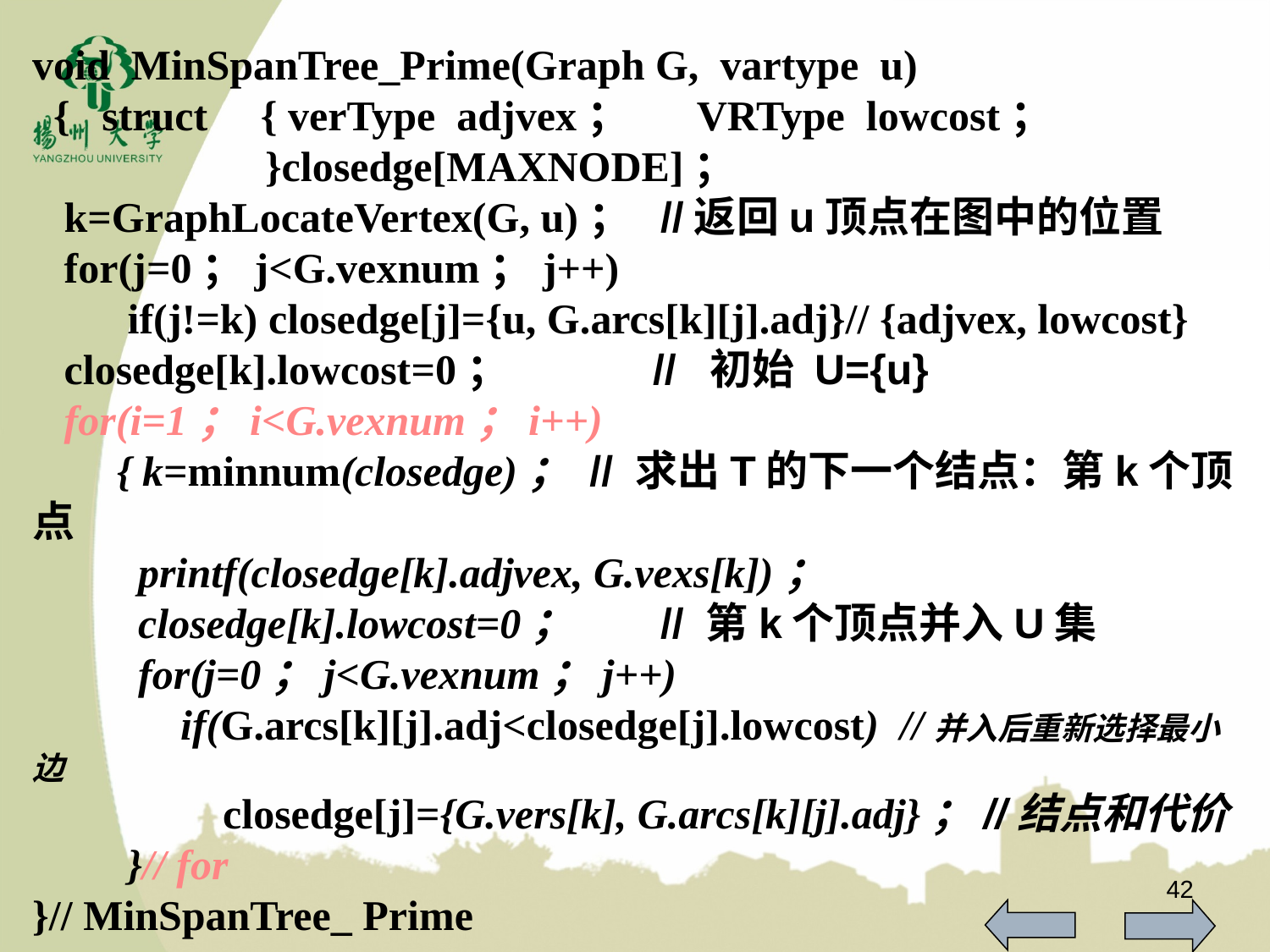

void  MinSpanTree_Prime(Graph G,  vartype  u)
  {   struct     { verType  adjvex；      VRType  lowcost；
                      }closedge[MAXNODE]；
   k=GraphLocateVertex(G, u)；  //返回u顶点在图中的位置
   for(j=0；j<G.vexnum；j++)
         if(j!=k) closedge[j]={u, G.arcs[k][j].adj}// {adjvex, lowcost}
   closedge[k].lowcost=0；              //  初始 U={u}
   for(i=1；i<G.vexnum；i++)
        { k=minnum(closedge)； // 求出T的下一个结点：第k个顶点
          printf(closedge[k].adjvex, G.vexs[k])；
          closedge[k].lowcost=0；        // 第k个顶点并入U集
          for(j=0；j<G.vexnum；j++)
              if(G.arcs[k][j].adj<closedge[j].lowcost)  //并入后重新选择最小边
                  closedge[j]={G.vers[k], G.arcs[k][j].adj}；//结点和代价
         }// for
}// MinSpanTree_ Prime
42